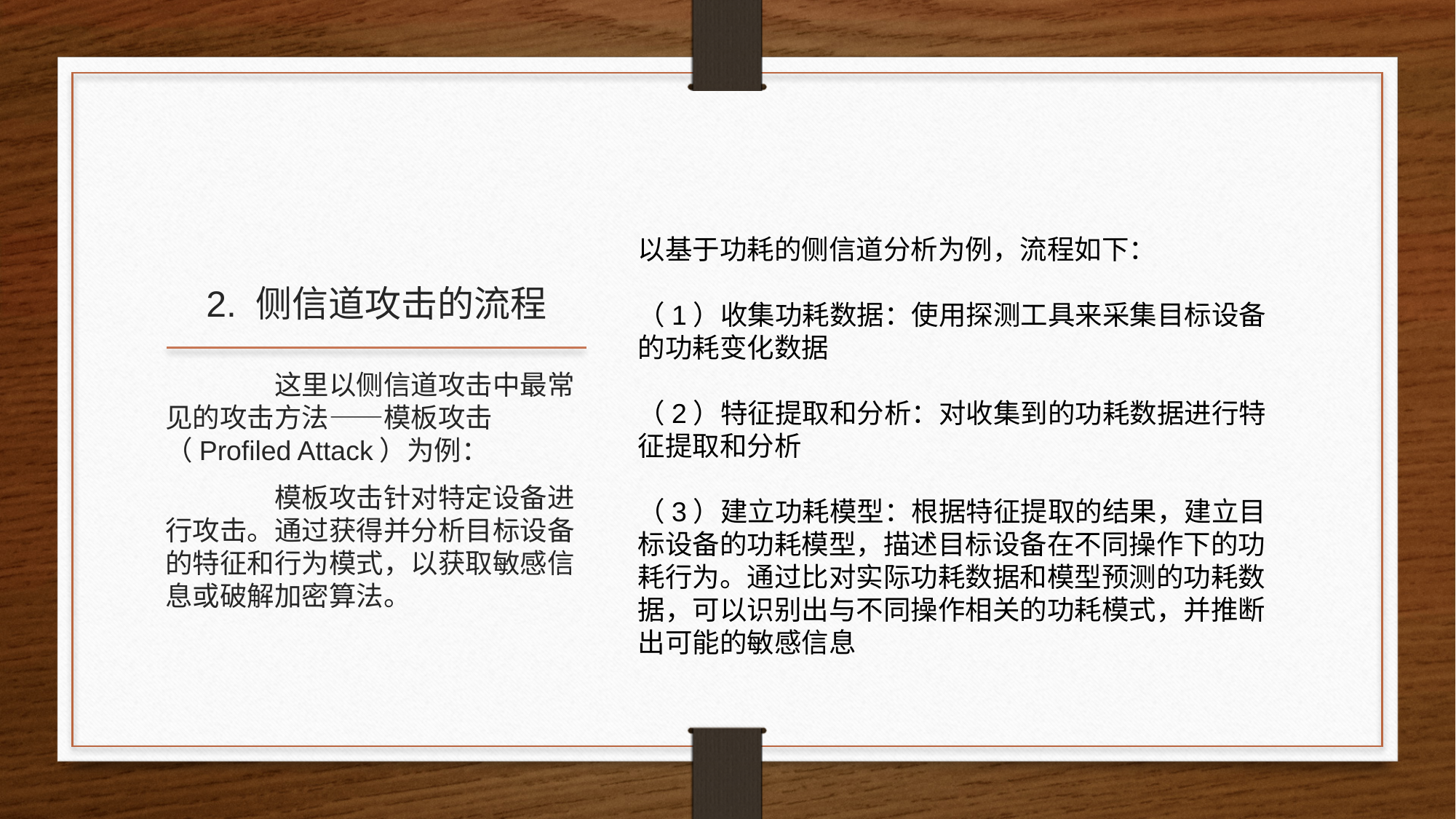

# 2. 侧信道攻击的流程
以基于功耗的侧信道分析为例，流程如下：

（1）收集功耗数据：使用探测工具来采集目标设备的功耗变化数据

（2）特征提取和分析：对收集到的功耗数据进行特征提取和分析

（3）建立功耗模型：根据特征提取的结果，建立目标设备的功耗模型，描述目标设备在不同操作下的功耗行为。通过比对实际功耗数据和模型预测的功耗数据，可以识别出与不同操作相关的功耗模式，并推断出可能的敏感信息
	这里以侧信道攻击中最常见的攻击方法——模板攻击（Profiled Attack）为例：
	模板攻击针对特定设备进行攻击。通过获得并分析目标设备的特征和行为模式，以获取敏感信息或破解加密算法。